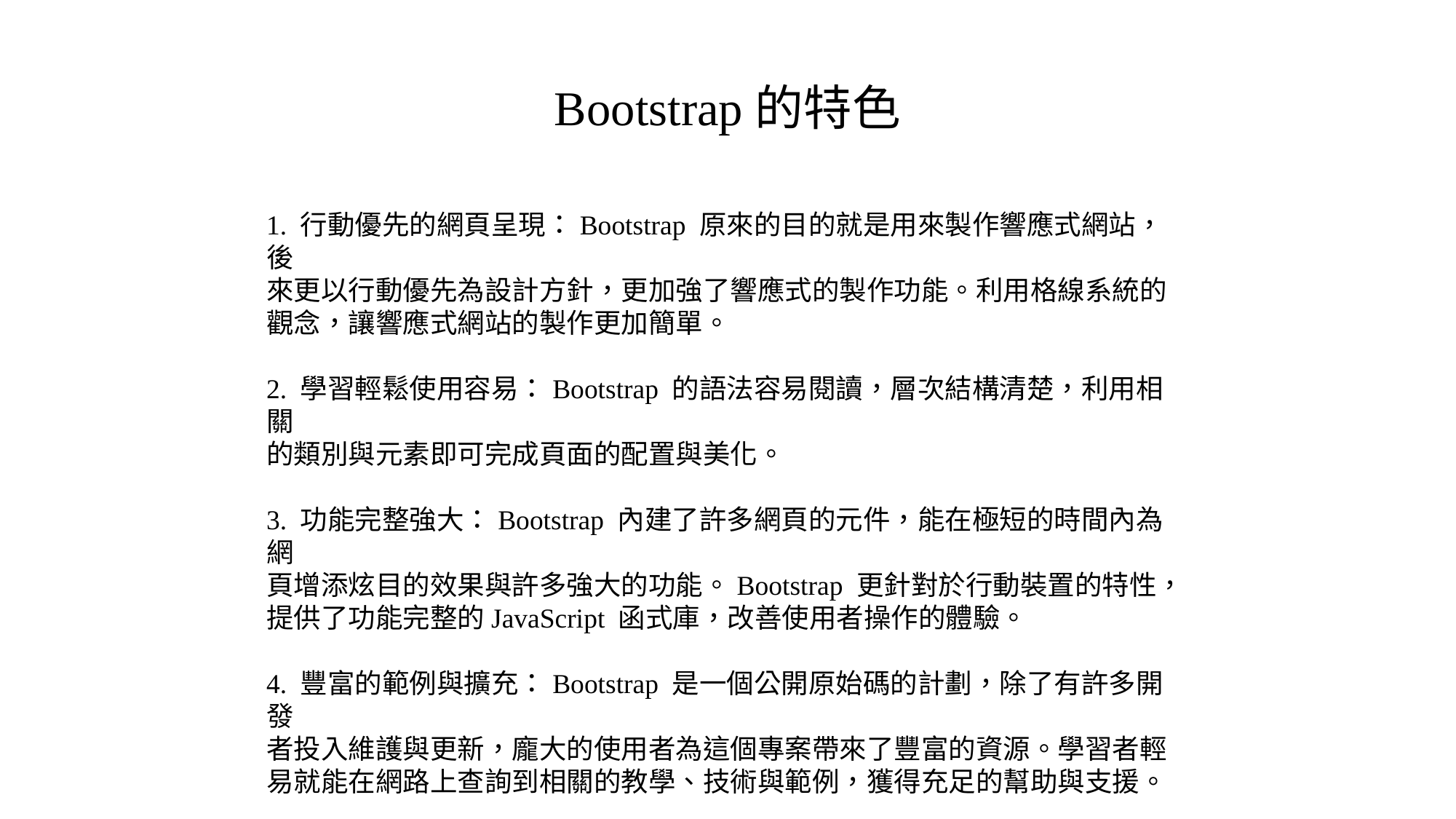

Bootstrap的特色

1. 行動優先的網頁呈現：Bootstrap 原來的目的就是用來製作響應式網站，後
來更以行動優先為設計方針，更加強了響應式的製作功能。利用格線系統的
觀念，讓響應式網站的製作更加簡單。

2. 學習輕鬆使用容易：Bootstrap 的語法容易閱讀，層次結構清楚，利用相關
的類別與元素即可完成頁面的配置與美化。

3. 功能完整強大：Bootstrap 內建了許多網頁的元件，能在極短的時間內為網
頁增添炫目的效果與許多強大的功能。Bootstrap 更針對於行動裝置的特性，
提供了功能完整的JavaScript 函式庫，改善使用者操作的體驗。

4. 豐富的範例與擴充：Bootstrap 是一個公開原始碼的計劃，除了有許多開發
者投入維護與更新，龐大的使用者為這個專案帶來了豐富的資源。學習者輕
易就能在網路上查詢到相關的教學、技術與範例，獲得充足的幫助與支援。